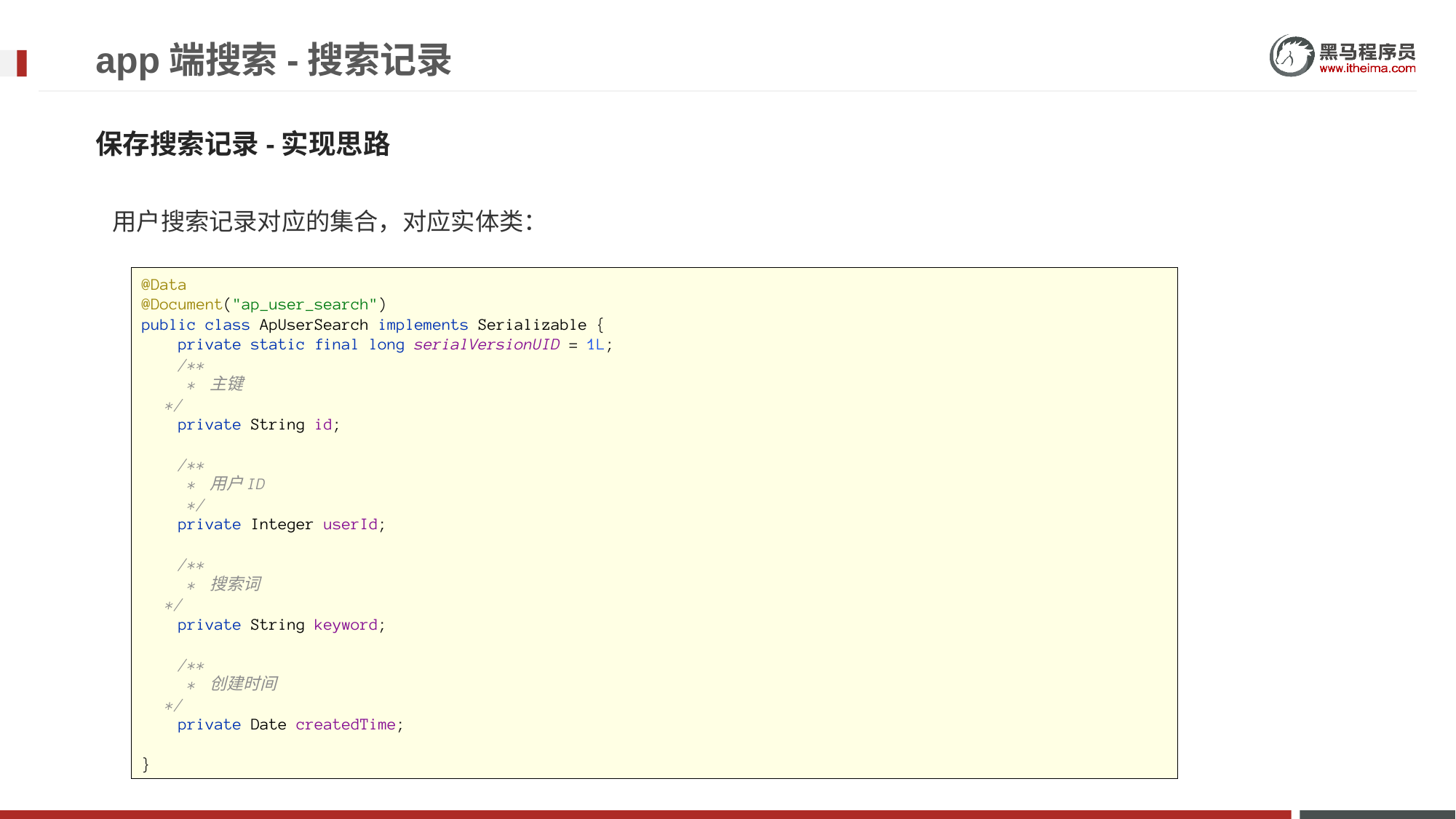

# app端搜索-搜索记录
保存搜索记录-实现思路
用户搜索记录对应的集合，对应实体类：
@Data
@Document("ap_user_search")
public class ApUserSearch implements Serializable {
    private static final long serialVersionUID = 1L;
    /**
     * 主键
     */
    private String id;
    /**
     * 用户ID
     */
    private Integer userId;
    /**
     * 搜索词
     */
    private String keyword;
    /**
     * 创建时间
     */
    private Date createdTime;
}